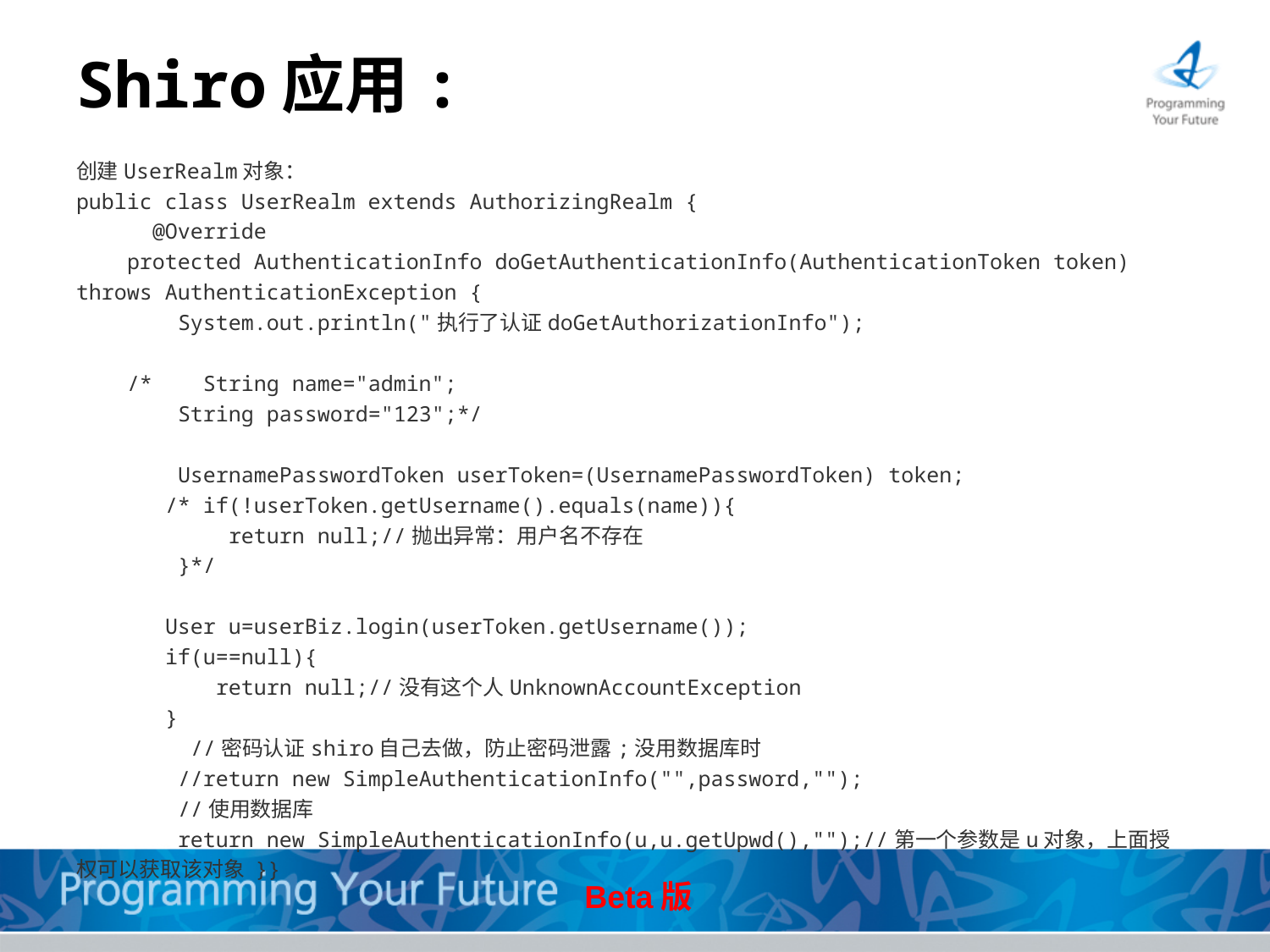

# Shiro应用:
创建UserRealm对象：
public class UserRealm extends AuthorizingRealm {
      @Override
    protected AuthenticationInfo doGetAuthenticationInfo(AuthenticationToken token) throws AuthenticationException {
        System.out.println("执行了认证doGetAuthorizationInfo");

    /*    String name="admin";
        String password="123";*/

        UsernamePasswordToken userToken=(UsernamePasswordToken) token;
       /* if(!userToken.getUsername().equals(name)){
            return null;//抛出异常：用户名不存在
        }*/

       User u=userBiz.login(userToken.getUsername());
       if(u==null){
           return null;//没有这个人UnknownAccountException
       }
         //密码认证shiro自己去做，防止密码泄露;没用数据库时
        //return new SimpleAuthenticationInfo("",password,"");
        //使用数据库
        return new SimpleAuthenticationInfo(u,u.getUpwd(),"");//第一个参数是u对象，上面授权可以获取该对象 }}